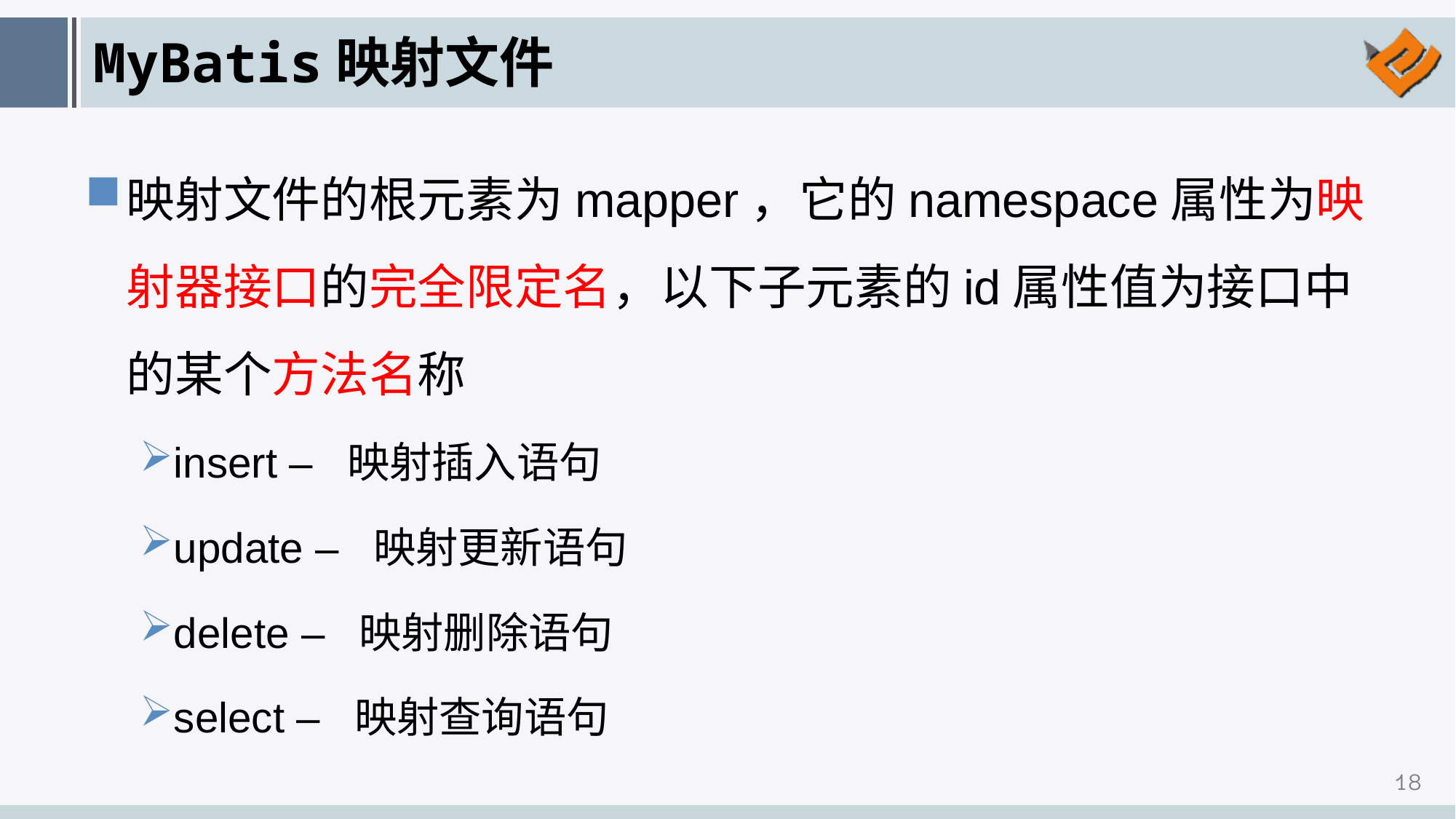

# MyBatis映射文件
映射文件的根元素为mapper，它的namespace属性为映射器接口的完全限定名，以下子元素的id属性值为接口中的某个方法名称
insert –  映射插入语句
update –  映射更新语句
delete –  映射删除语句
select –  映射查询语句